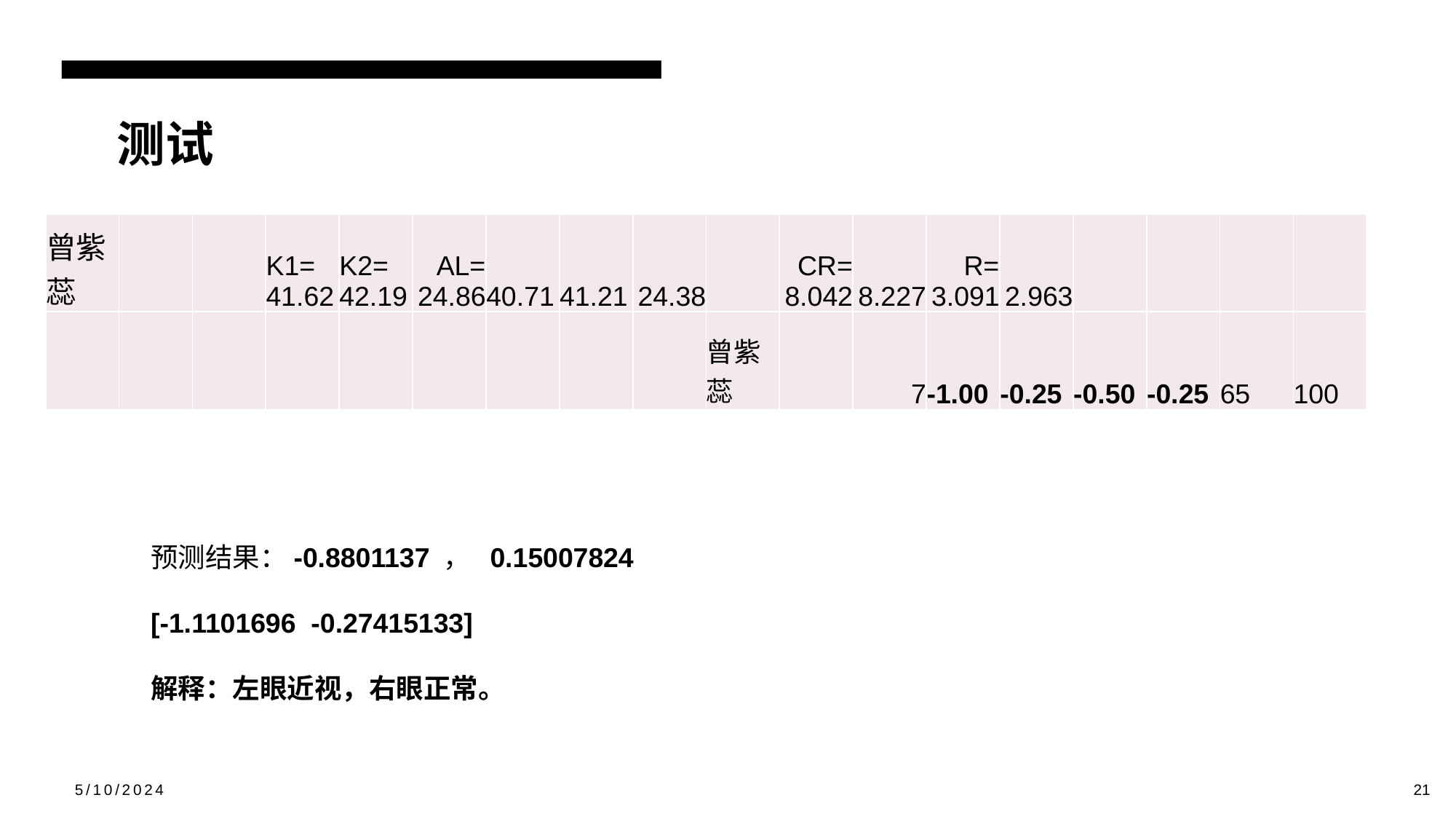

测试
| 曾紫蕊 |  |  | K1= 41.62 | K2= 42.19 | AL= 24.86 | 40.71 | 41.21 | 24.38 |  | CR= 8.042 | 8.227 | R= 3.091 | 2.963 |  |  |  |  |
| --- | --- | --- | --- | --- | --- | --- | --- | --- | --- | --- | --- | --- | --- | --- | --- | --- | --- |
|  |  |  |  |  |  |  |  |  | 曾紫蕊 |  | 7 | -1.00 | -0.25 | -0.50 | -0.25 | 65 | 100 |
预测结果：-0.8801137 ，  0.15007824

[-1.1101696  -0.27415133]
解释：左眼近视，右眼正常。
5/10/2024
21